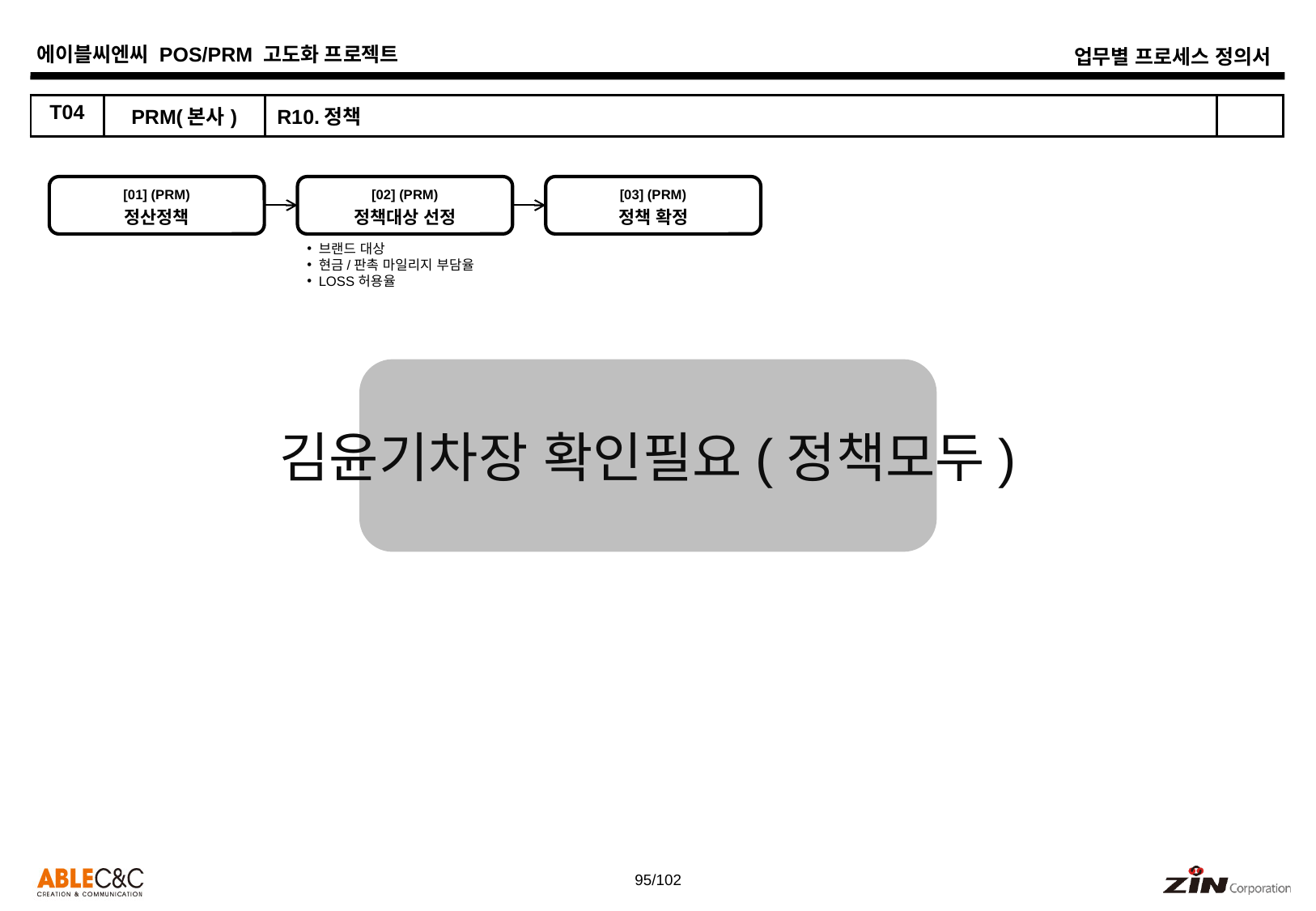

| T04 | PRM(본사) | R10.정책 |  |
| --- | --- | --- | --- |
[01] (PRM)
정산정책
[02] (PRM)
정책대상 선정
[03] (PRM)
정책 확정
브랜드 대상
현금/판촉 마일리지 부담율
LOSS허용율
김윤기차장 확인필요(정책모두)